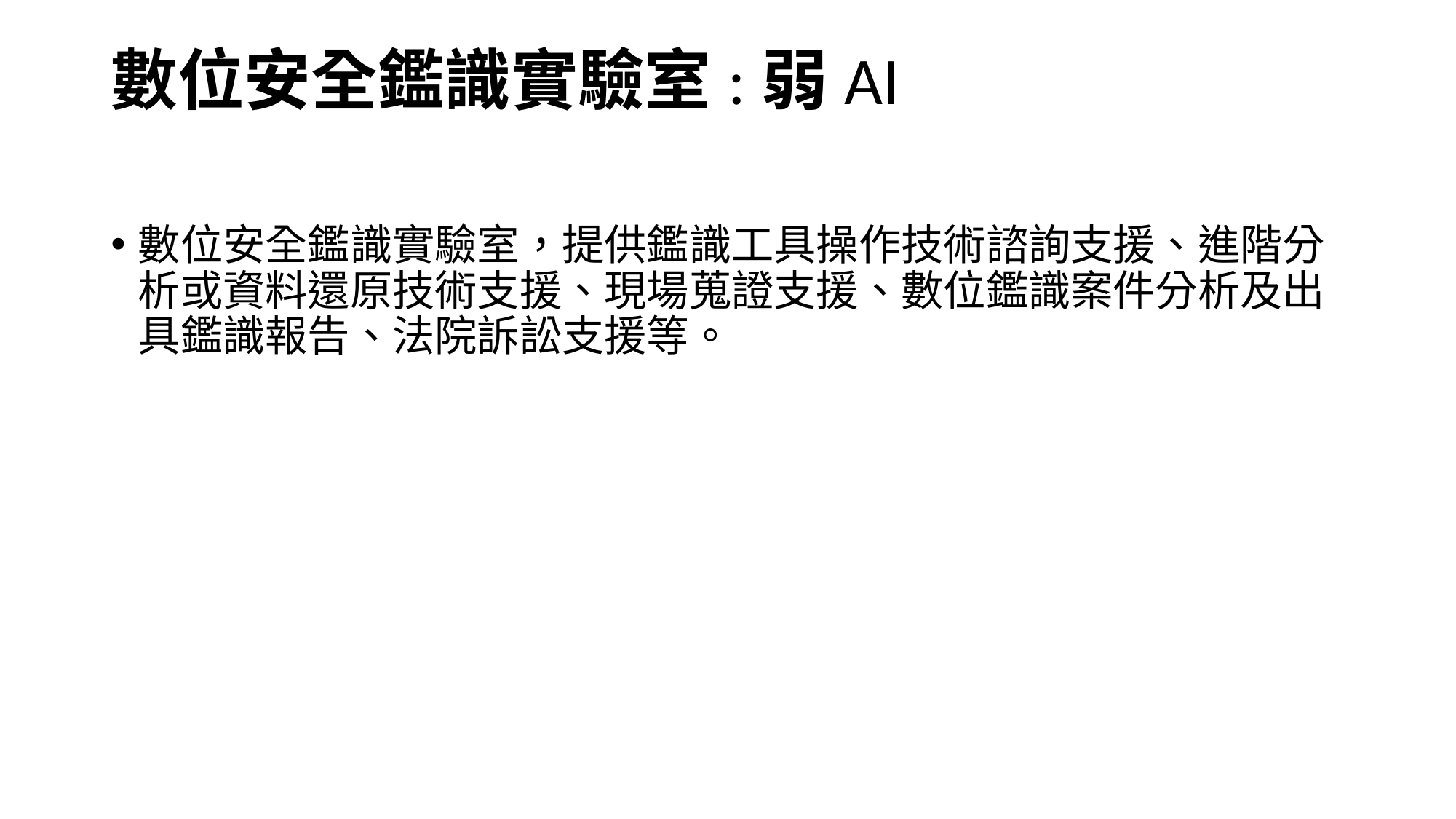

# 數位安全鑑識實驗室:弱AI
數位安全鑑識實驗室，提供鑑識工具操作技術諮詢支援、進階分析或資料還原技術支援、現場蒐證支援、數位鑑識案件分析及出具鑑識報告、法院訴訟支援等。